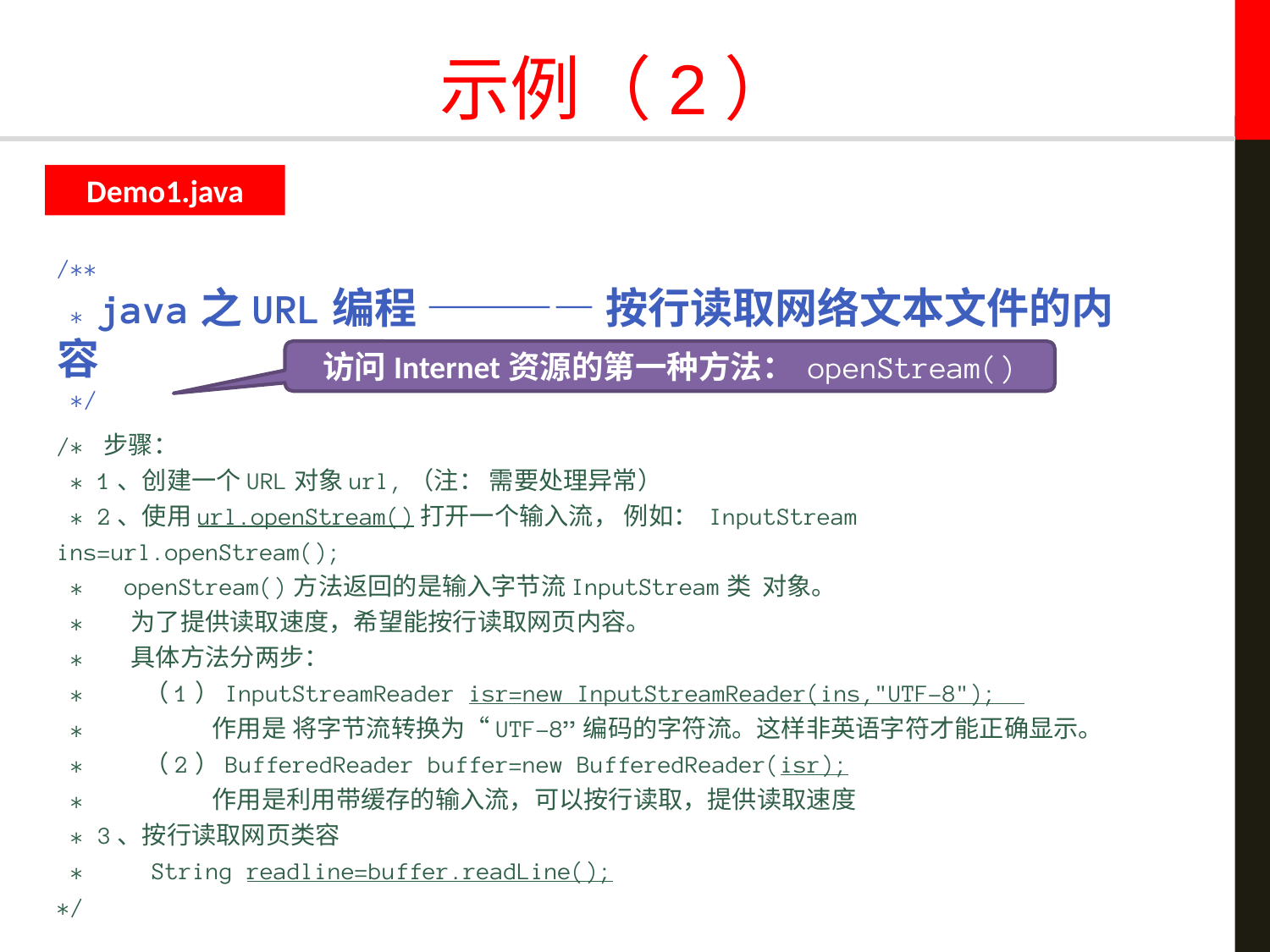

# 示例（2）
Demo1.java

/**
 * java之URL编程 ———— 按行读取网络文本文件的内容
 */
/* 步骤：
 * 1、创建一个URL对象url,（注： 需要处理异常）
 * 2、使用url.openStream()打开一个输入流， 例如： InputStream ins=url.openStream();
 *   openStream()方法返回的是输入字节流InputStream类  对象。
 *   为了提供读取速度，希望能按行读取网页内容。
 *   具体方法分两步：
 *    （1）InputStreamReader isr=new InputStreamReader(ins,"UTF-8");
 *         作用是 将字节流转换为“UTF-8”编码的字符流。这样非英语字符才能正确显示。
 *    （2）BufferedReader buffer=new BufferedReader(isr);
 *         作用是利用带缓存的输入流，可以按行读取，提供读取速度
 * 3、按行读取网页类容
 *     String readline=buffer.readLine();
*/
访问Internet资源的第一种方法： openStream()